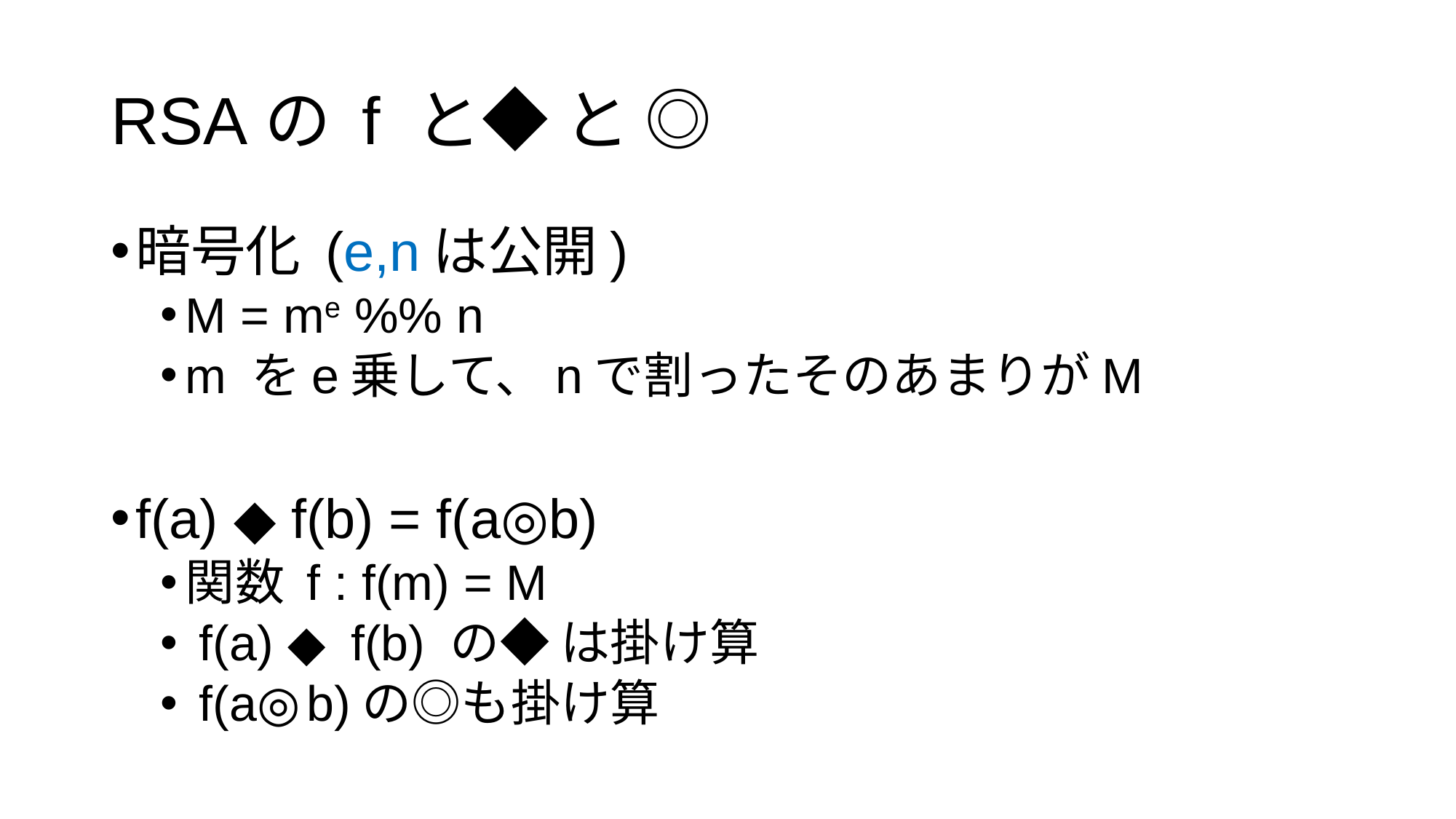

# RSAの f と◆ と ◎
暗号化 (e,nは公開)
M = me %% n
m をe乗して、nで割ったそのあまりがM

f(a) ◆ f(b) = f(a◎b)
関数 f : f(m) = M
 f(a) ◆ f(b) の◆ は掛け算
 f(a◎b)の◎も掛け算